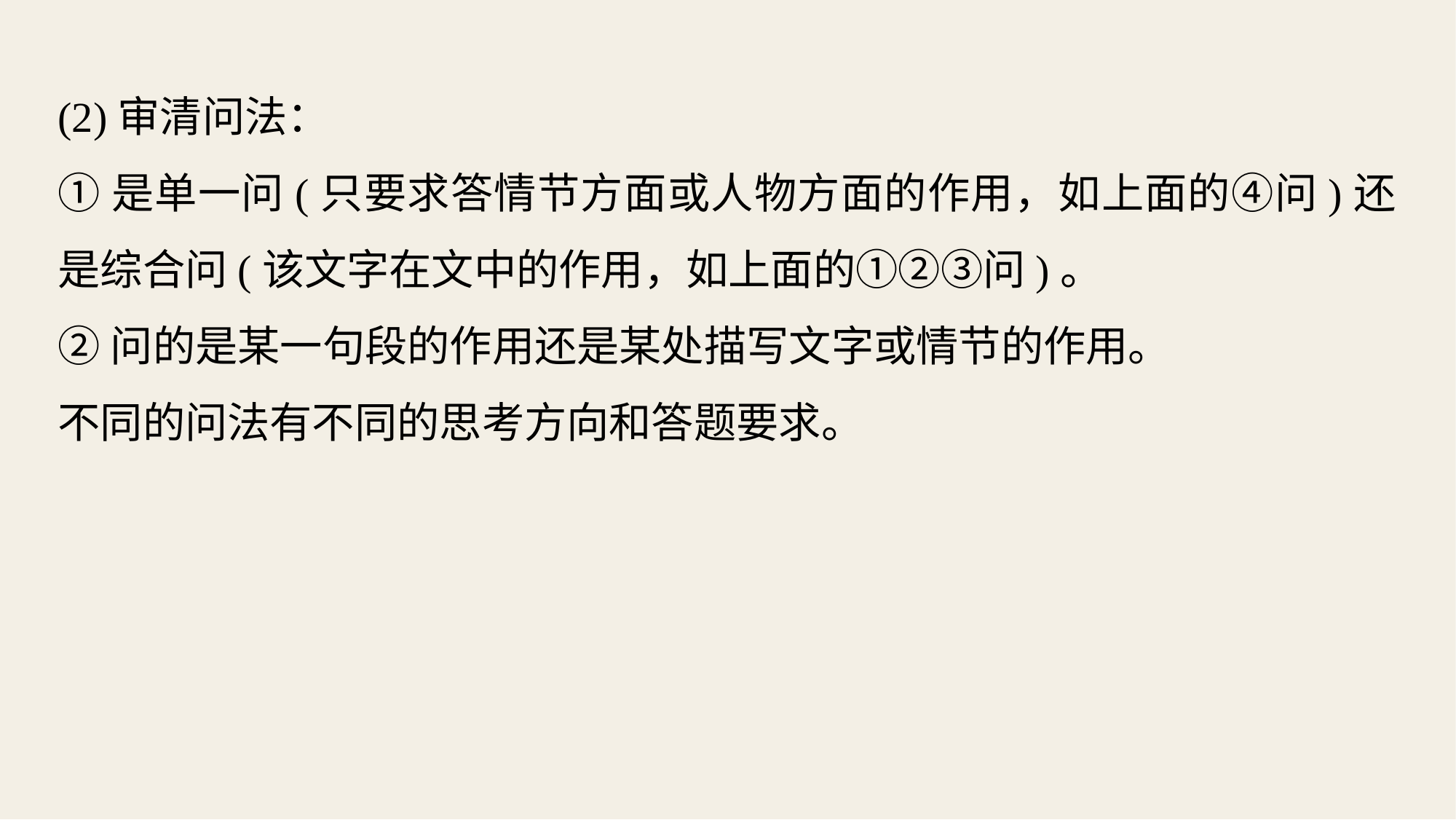

(2)审清问法：
①是单一问(只要求答情节方面或人物方面的作用，如上面的④问)还是综合问(该文字在文中的作用，如上面的①②③问)。
②问的是某一句段的作用还是某处描写文字或情节的作用。
不同的问法有不同的思考方向和答题要求。